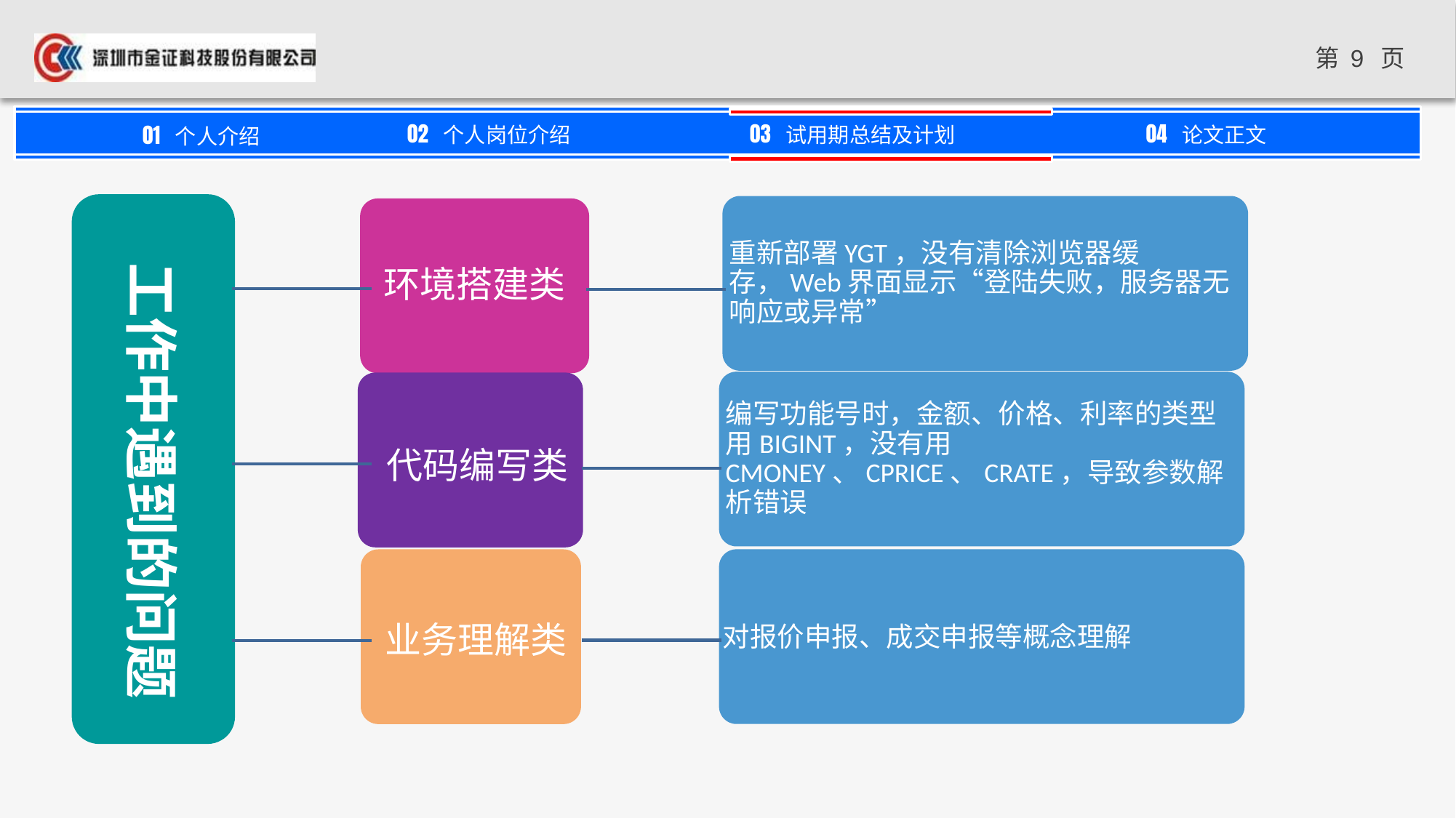

工作中遇到的问题

重新部署YGT，没有清除浏览器缓存，Web界面显示“登陆失败，服务器无响应或异常”

环境搭建类

编写功能号时，金额、价格、利率的类型用BIGINT，没有用CMONEY、CPRICE、CRATE，导致参数解析错误

代码编写类

对报价申报、成交申报等概念理解

业务理解类